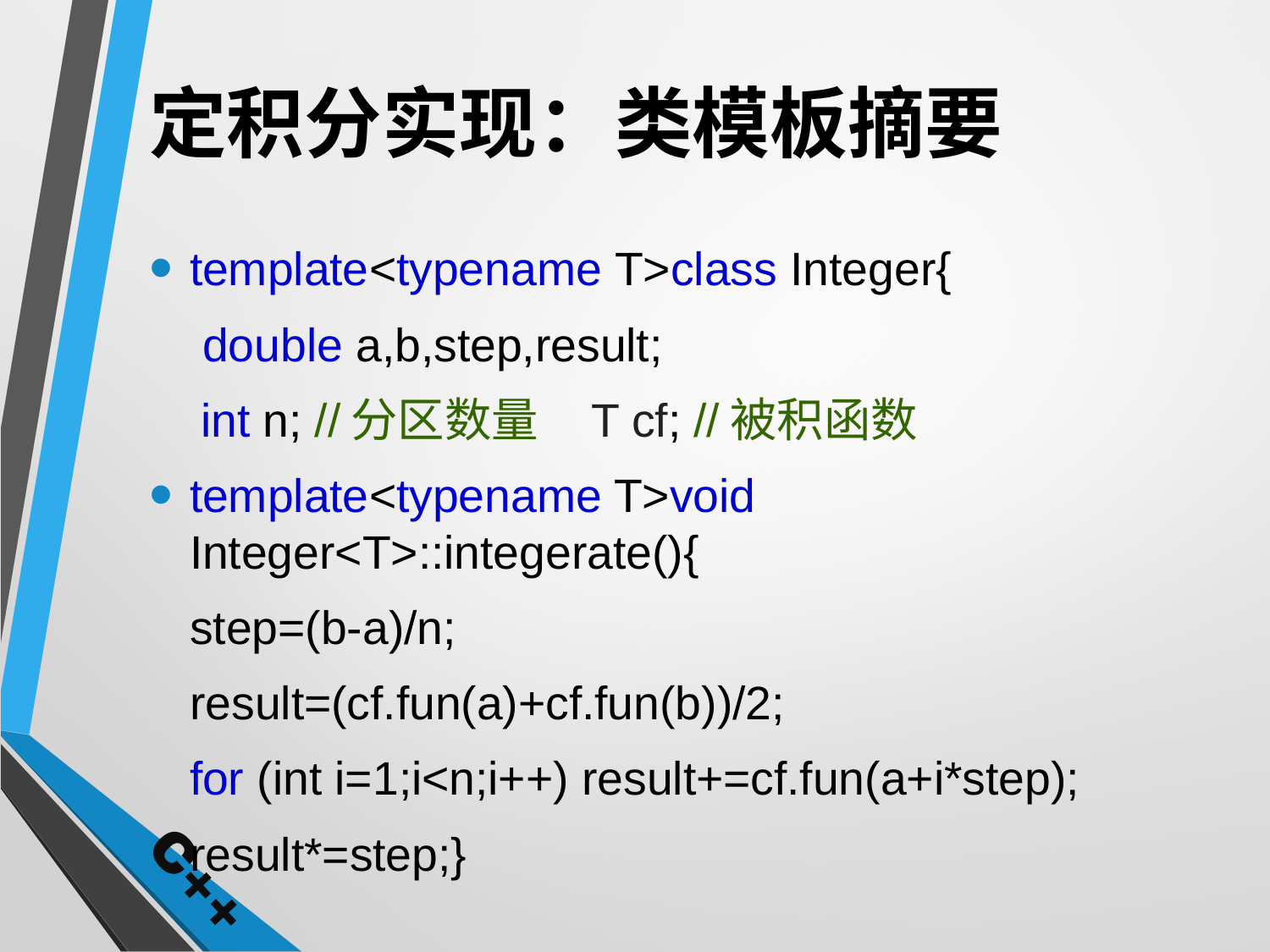

# 定积分实现：类模板摘要
template<typename T>class Integer{
	 double a,b,step,result;
    int n; //分区数量    T cf; //被积函数
template<typename T>void Integer<T>::integerate(){
	step=(b-a)/n;
	result=(cf.fun(a)+cf.fun(b))/2;
	for (int i=1;i<n;i++) result+=cf.fun(a+i*step);
	result*=step;}